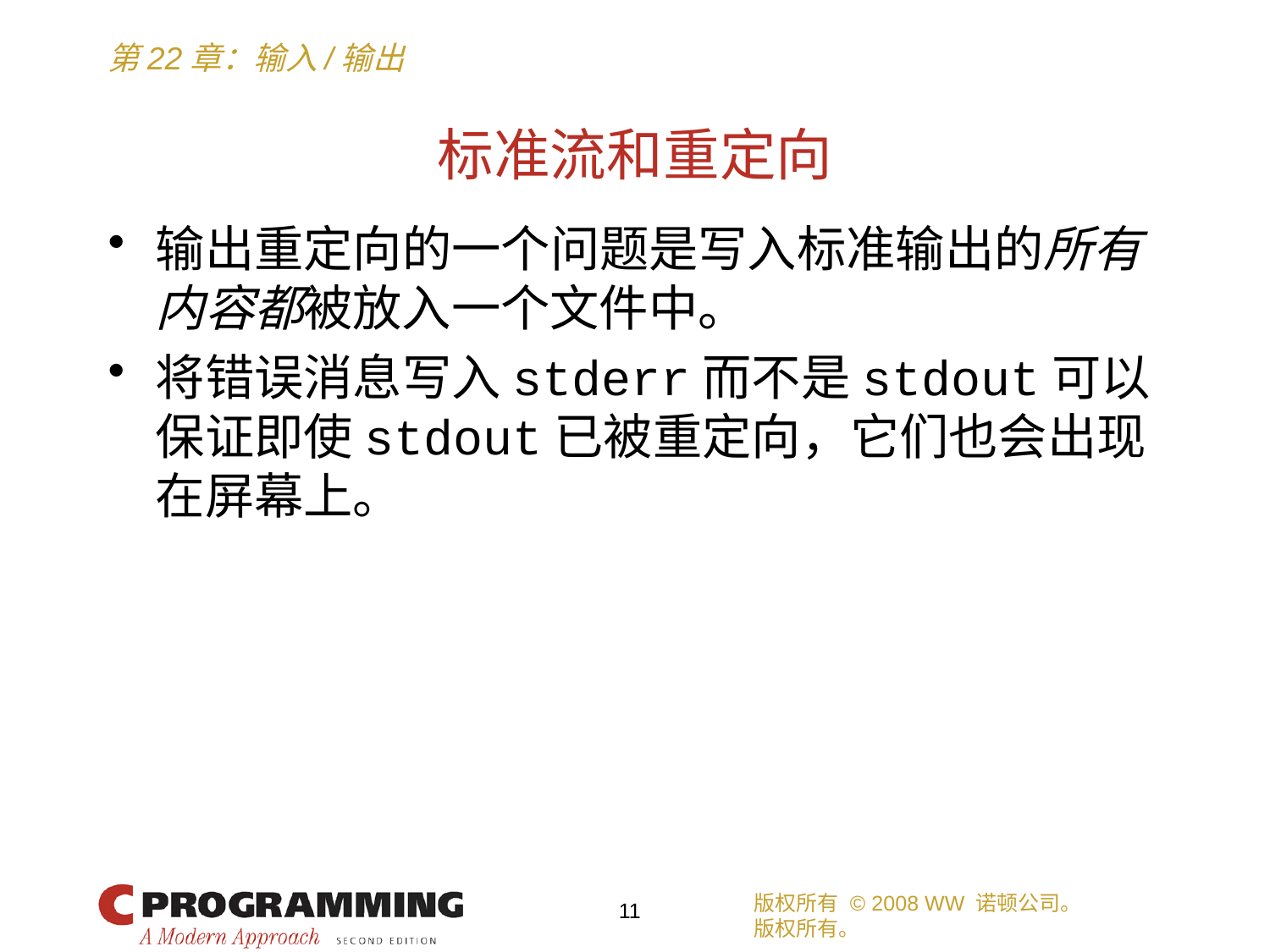

# 标准流和重定向
输出重定向的一个问题是写入标准输出的所有内容都被放入一个文件中。
将错误消息写入stderr而不是stdout可以保证即使stdout已被重定向，它们也会出现在屏幕上。
版权所有 © 2008 WW 诺顿公司。
版权所有。
11